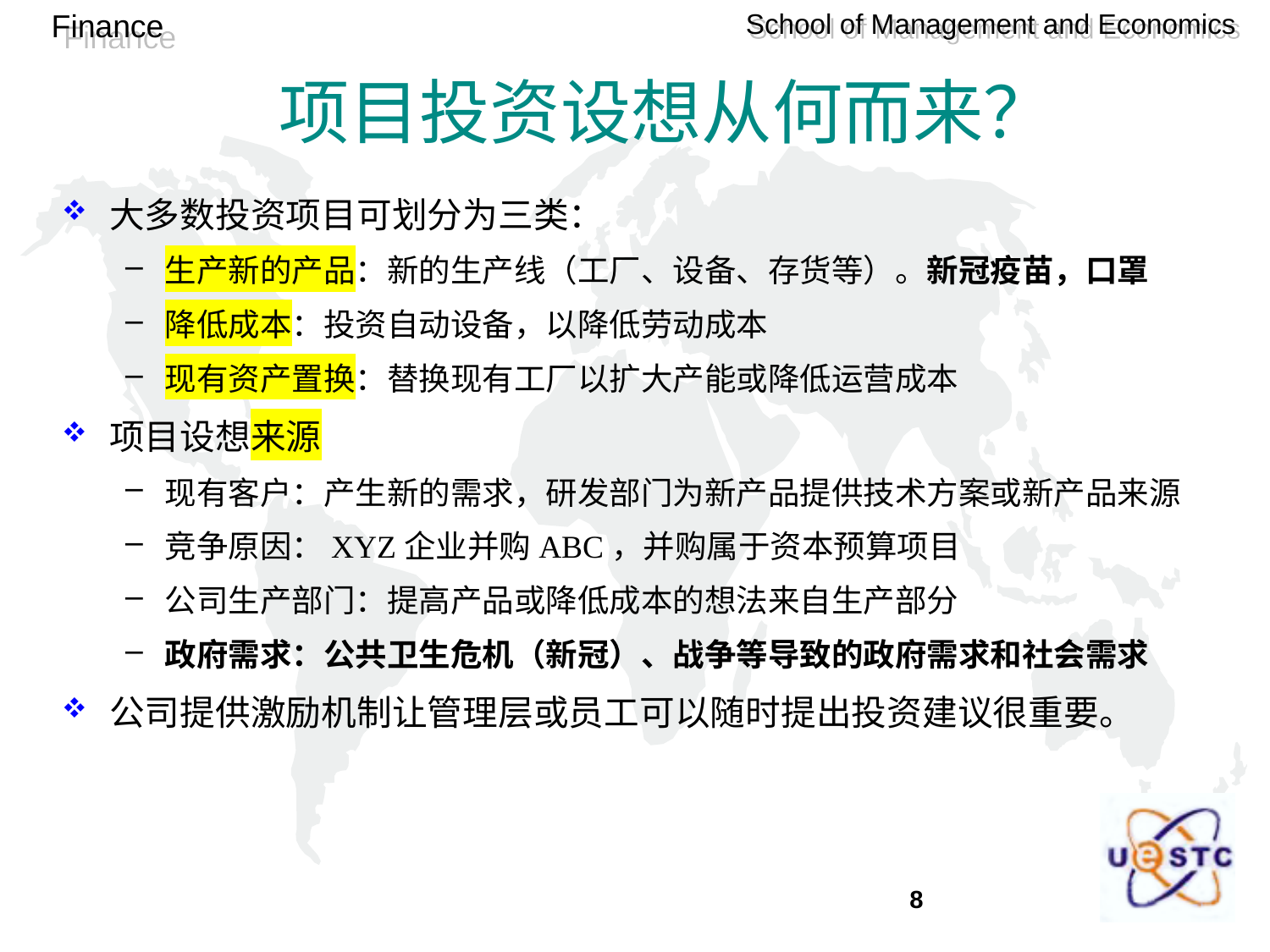

# 项目投资设想从何而来？
大多数投资项目可划分为三类：
生产新的产品：新的生产线（工厂、设备、存货等）。新冠疫苗，口罩
降低成本：投资自动设备，以降低劳动成本
现有资产置换：替换现有工厂以扩大产能或降低运营成本
项目设想来源
现有客户：产生新的需求，研发部门为新产品提供技术方案或新产品来源
竞争原因：XYZ企业并购ABC，并购属于资本预算项目
公司生产部门：提高产品或降低成本的想法来自生产部分
政府需求：公共卫生危机（新冠）、战争等导致的政府需求和社会需求
公司提供激励机制让管理层或员工可以随时提出投资建议很重要。